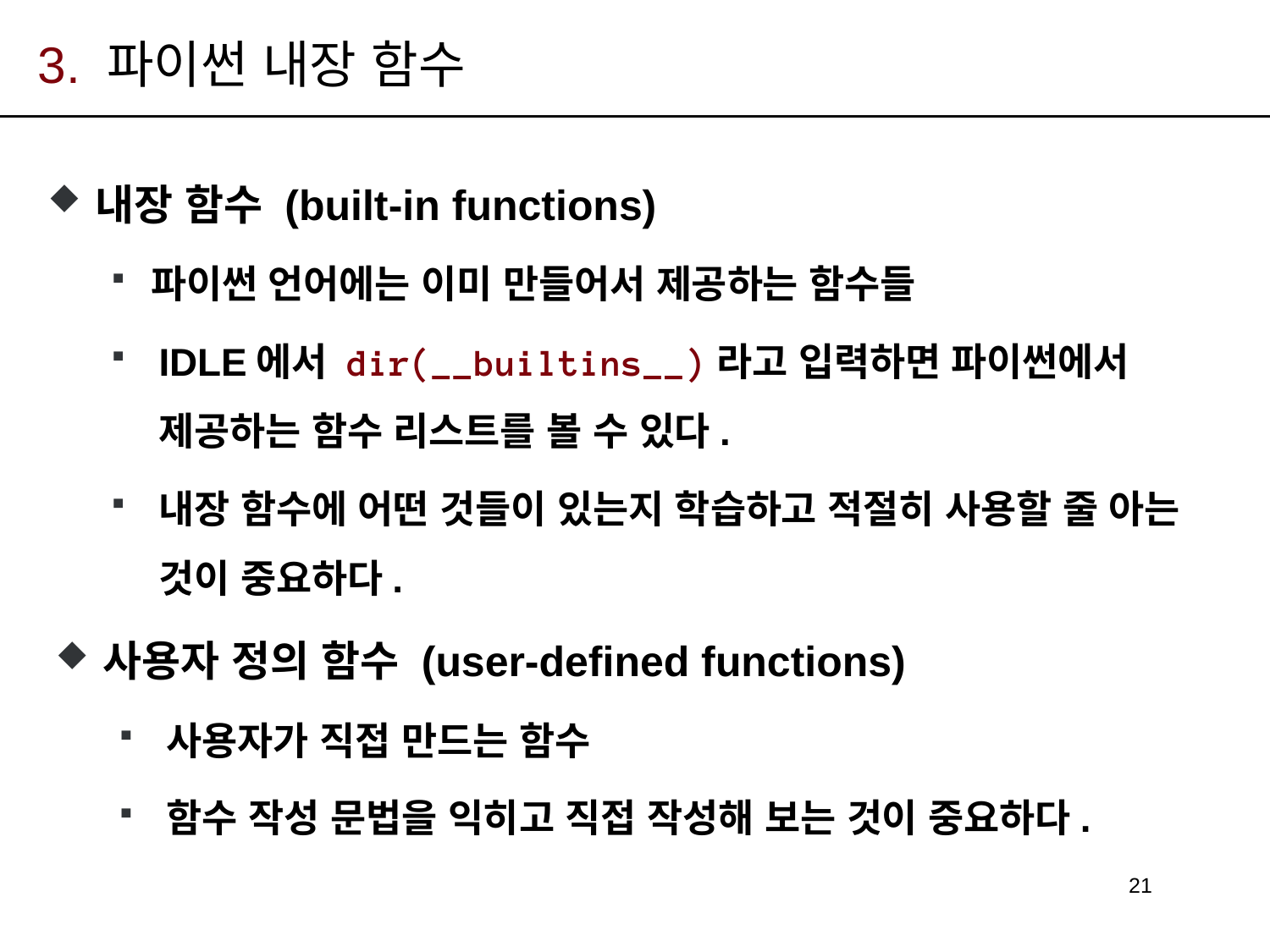

# 3. 파이썬 내장 함수
내장 함수 (built-in functions)
파이썬 언어에는 이미 만들어서 제공하는 함수들
IDLE에서 dir(__builtins__)라고 입력하면 파이썬에서 제공하는 함수 리스트를 볼 수 있다.
내장 함수에 어떤 것들이 있는지 학습하고 적절히 사용할 줄 아는 것이 중요하다.
사용자 정의 함수 (user-defined functions)
사용자가 직접 만드는 함수
함수 작성 문법을 익히고 직접 작성해 보는 것이 중요하다.
21